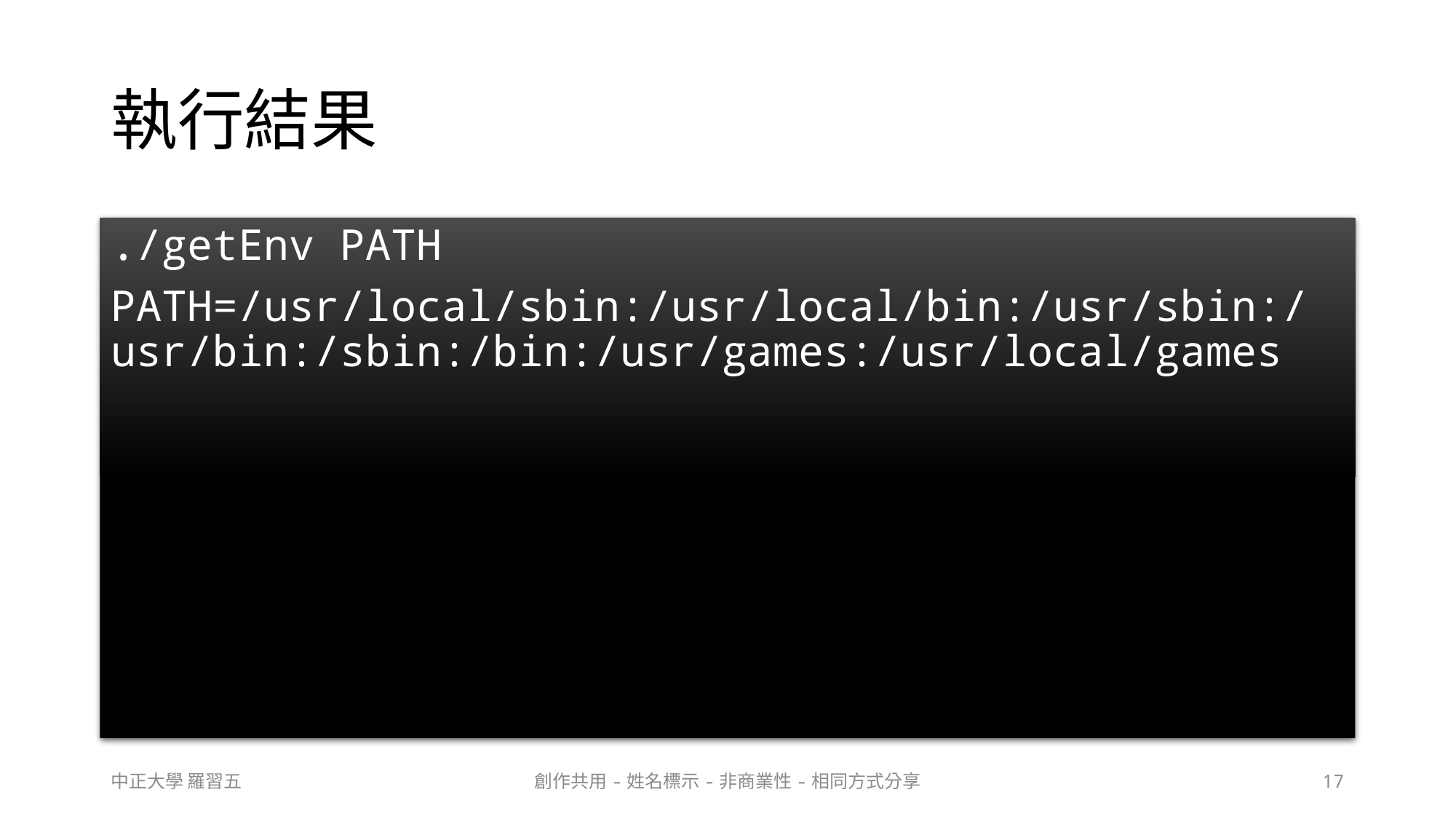

# 執行結果
./getEnv PATH
PATH=/usr/local/sbin:/usr/local/bin:/usr/sbin:/usr/bin:/sbin:/bin:/usr/games:/usr/local/games

中正大學 羅習五
創作共用-姓名標示-非商業性-相同方式分享
17